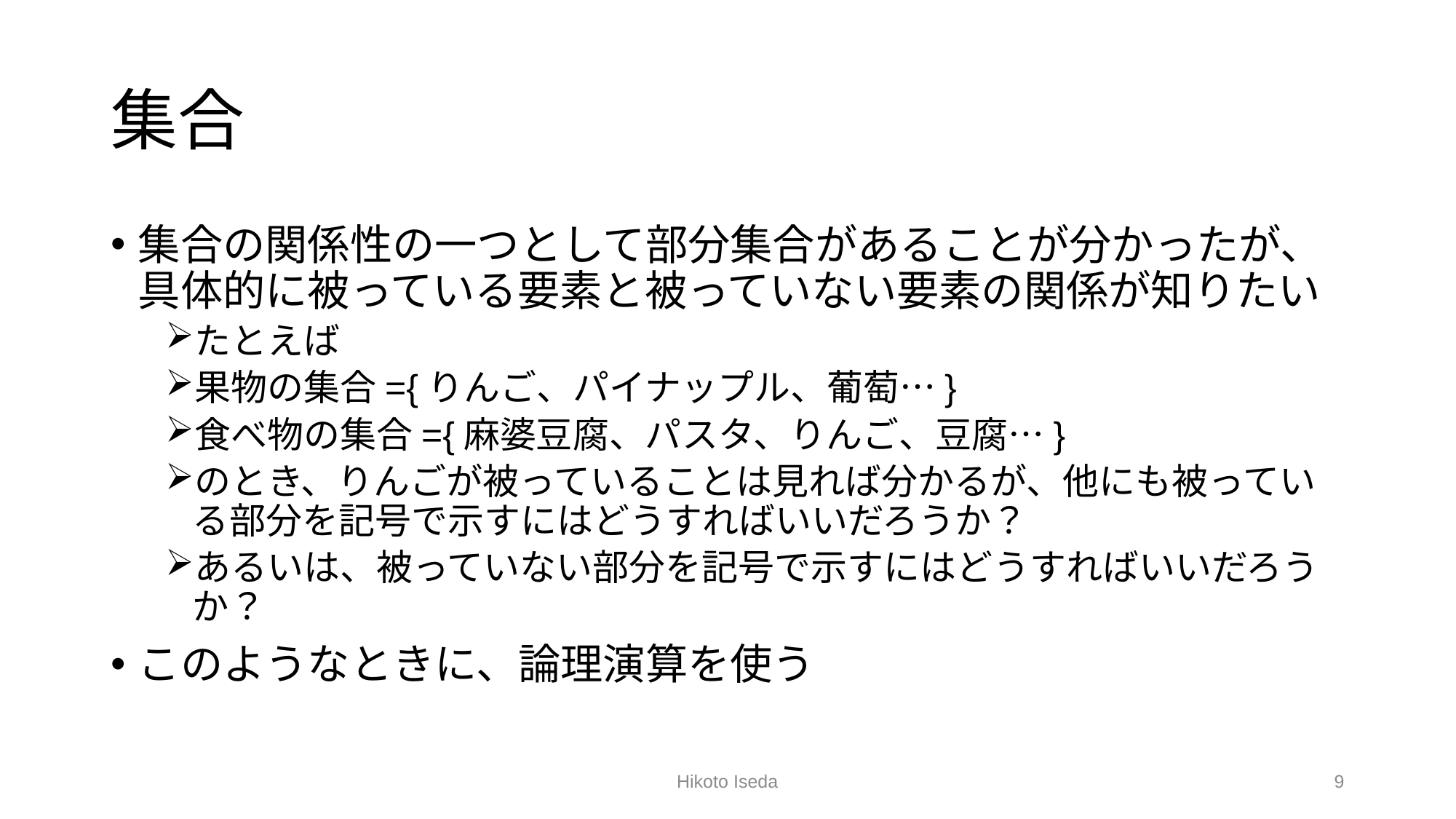

# 集合
集合の関係性の一つとして部分集合があることが分かったが、具体的に被っている要素と被っていない要素の関係が知りたい
たとえば
果物の集合={りんご、パイナップル、葡萄…}
食べ物の集合={麻婆豆腐、パスタ、りんご、豆腐…}
のとき、りんごが被っていることは見れば分かるが、他にも被っている部分を記号で示すにはどうすればいいだろうか？
あるいは、被っていない部分を記号で示すにはどうすればいいだろうか？
このようなときに、論理演算を使う
Hikoto Iseda
9